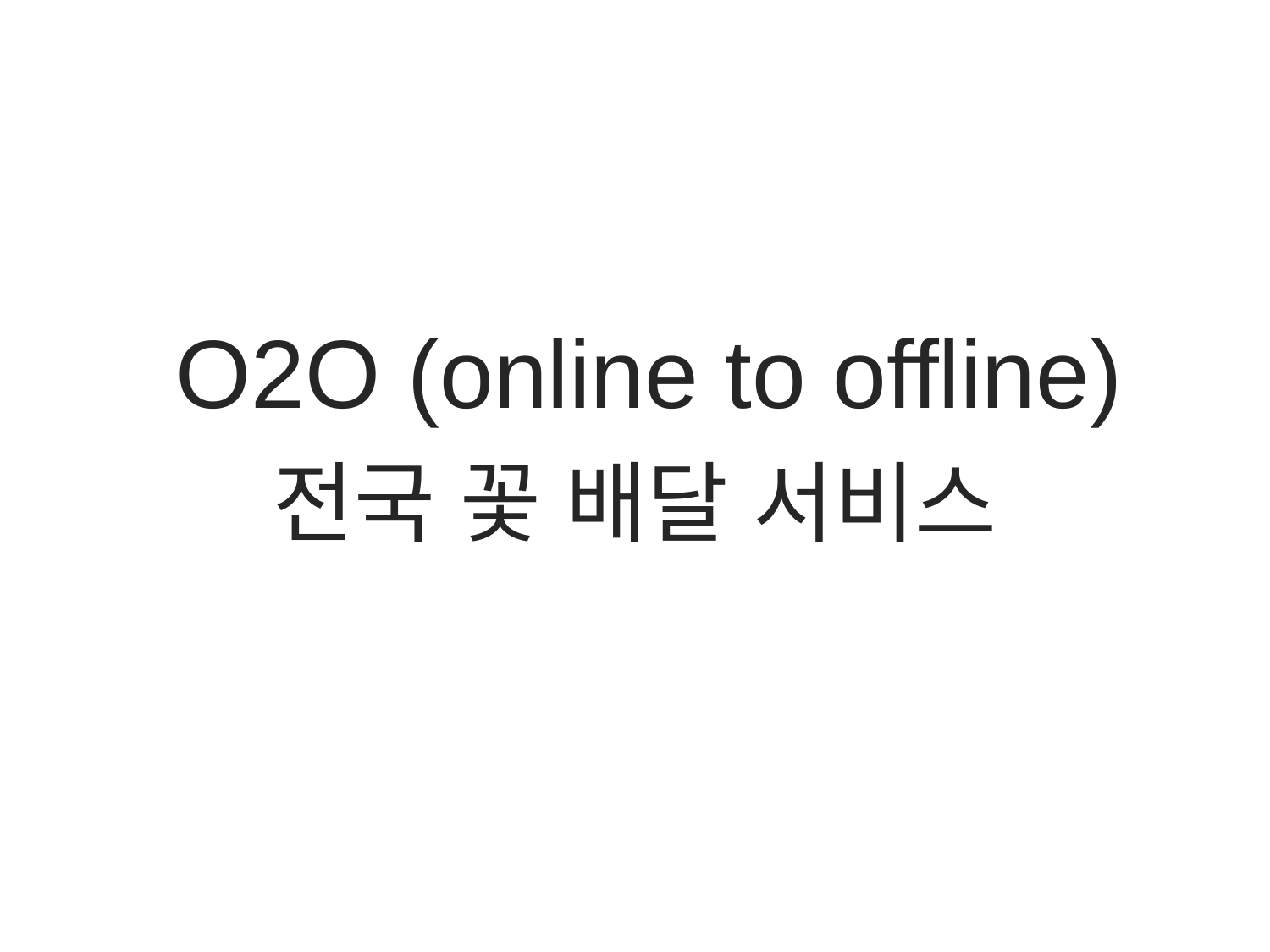

O2O (online to offline)
전국 꽃 배달 서비스